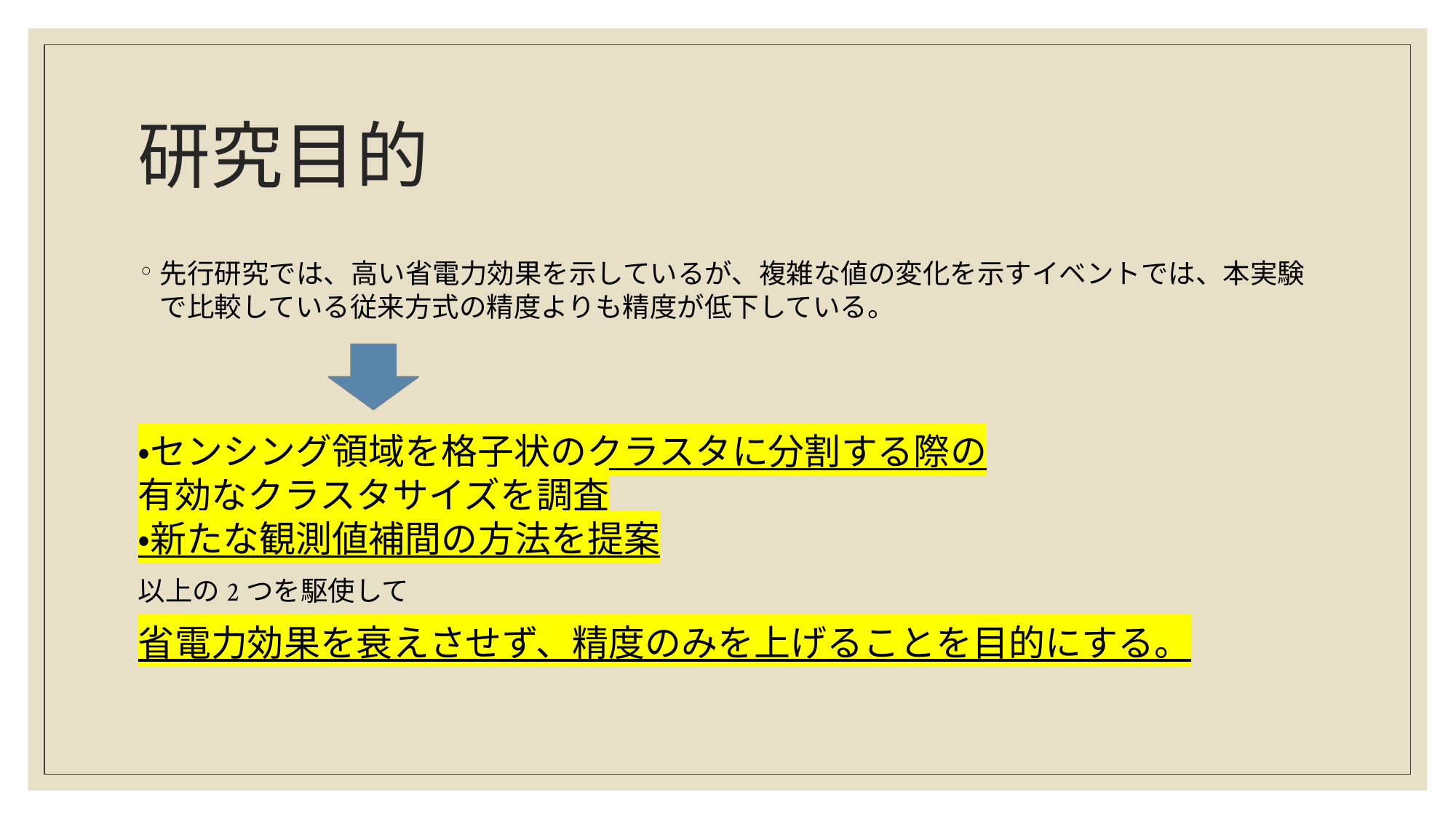

# 研究目的
先行研究では、高い省電力効果を示しているが、複雑な値の変化を示すイベントでは、本実験で比較している従来方式の精度よりも精度が低下している。

・センシング領域を格子状のクラスタに分割する際の
有効なクラスタサイズを調査
・新たな観測値補間の方法を提案
以上の2つを駆使して
省電力効果を衰えさせず、精度のみを上げることを目的にする。